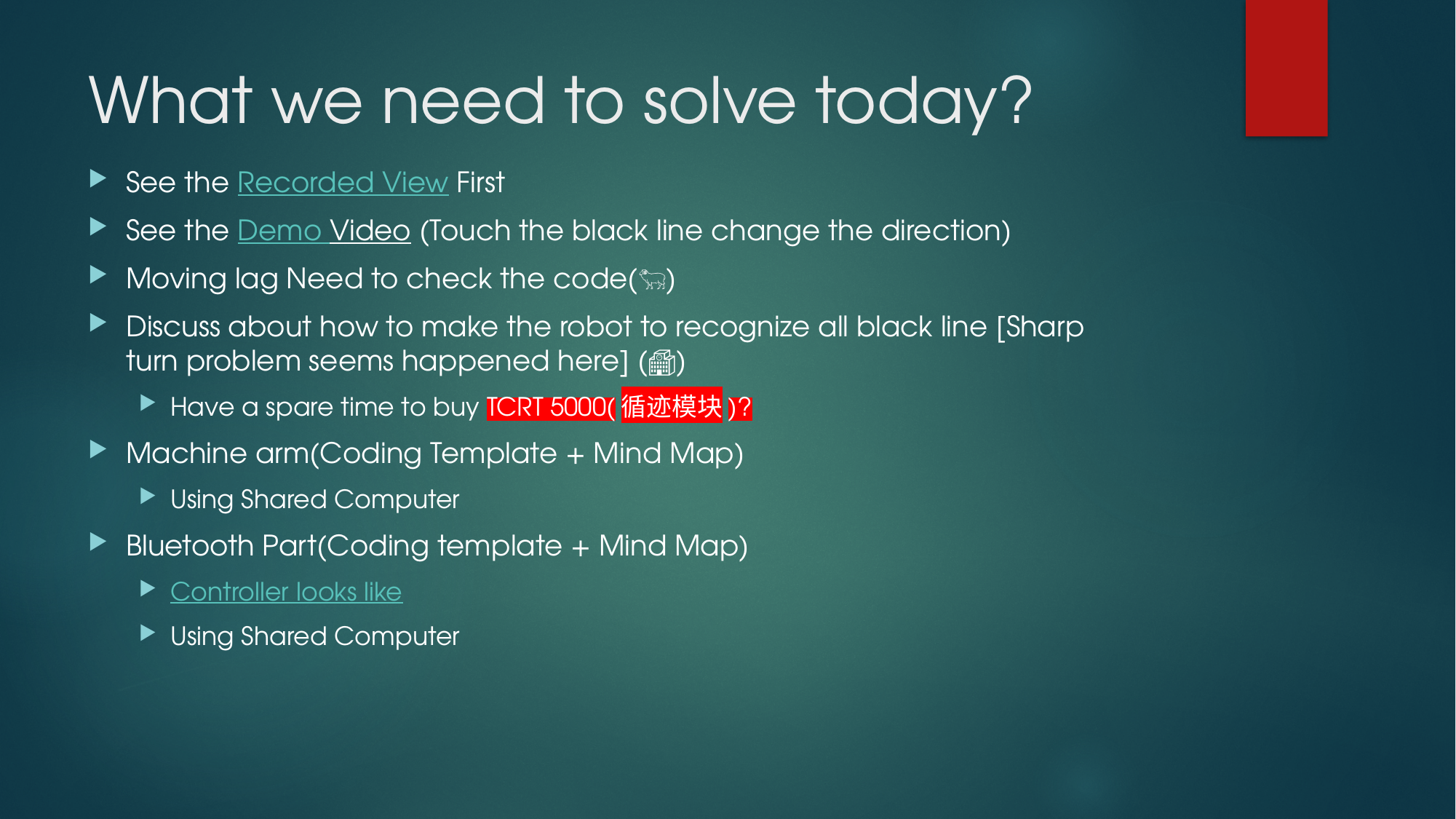

# What we need to solve today?
See the Recorded View First
See the Demo Video (Touch the black line change the direction)
Moving lag Need to check the code(🐏)
Discuss about how to make the robot to recognize all black line [Sharp turn problem seems happened here] (🏫)
Have a spare time to buy TCRT 5000(循迹模块)?
Machine arm(Coding Template + Mind Map)
Using Shared Computer
Bluetooth Part(Coding template + Mind Map)
Controller looks like
Using Shared Computer